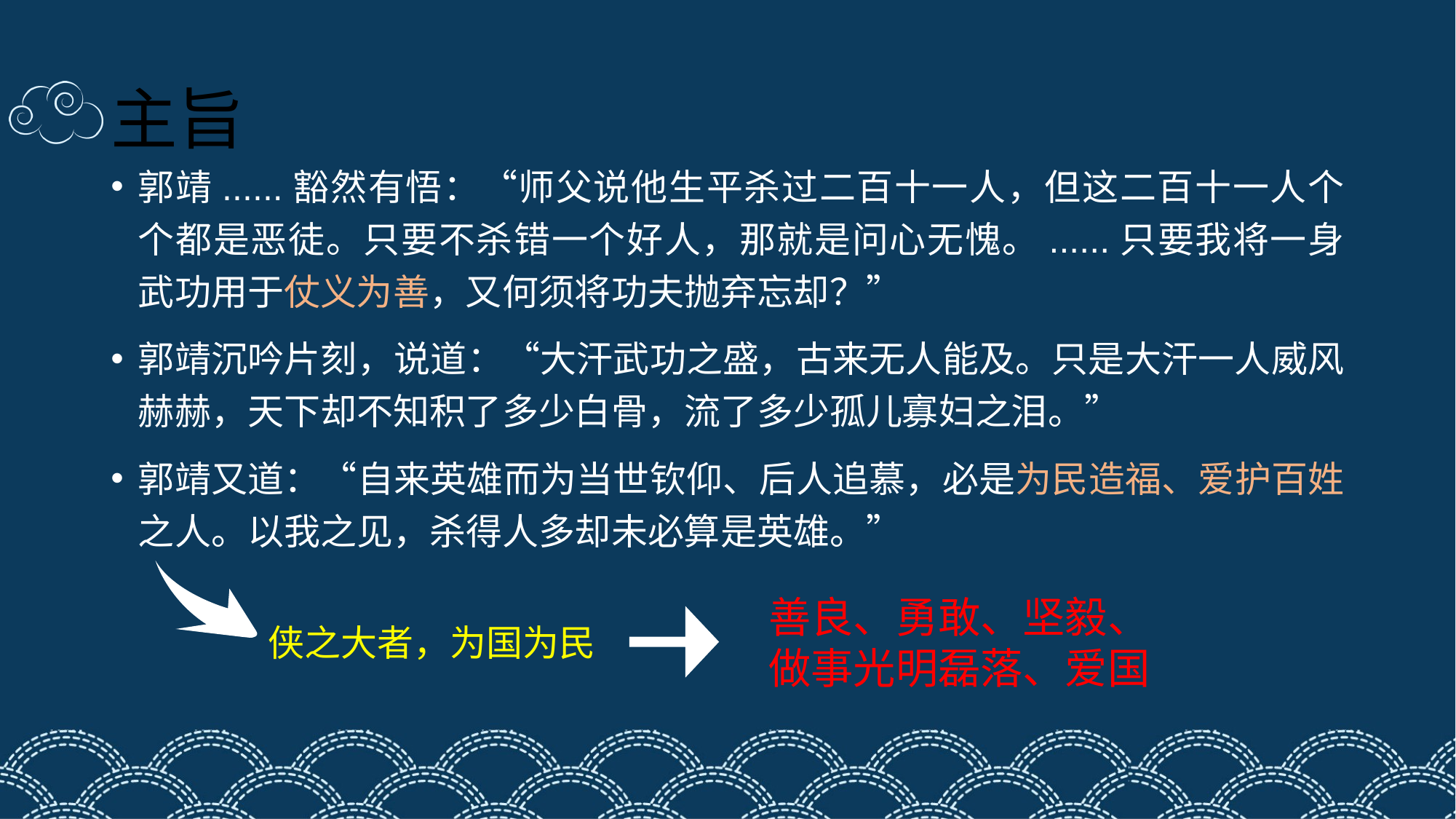

# 主旨
郭靖......豁然有悟：“师父说他生平杀过二百十一人，但这二百十一人个个都是恶徒。只要不杀错一个好人，那就是问心无愧。......只要我将一身武功用于仗义为善，又何须将功夫抛弃忘却？”
郭靖沉吟片刻，说道：“大汗武功之盛，古来无人能及。只是大汗一人威风赫赫，天下却不知积了多少白骨，流了多少孤儿寡妇之泪。”
郭靖又道：“自来英雄而为当世钦仰、后人追慕，必是为民造福、爱护百姓之人。以我之见，杀得人多却未必算是英雄。”

善良、勇敢、坚毅、
做事光明磊落、爱国

侠之大者，为国为民